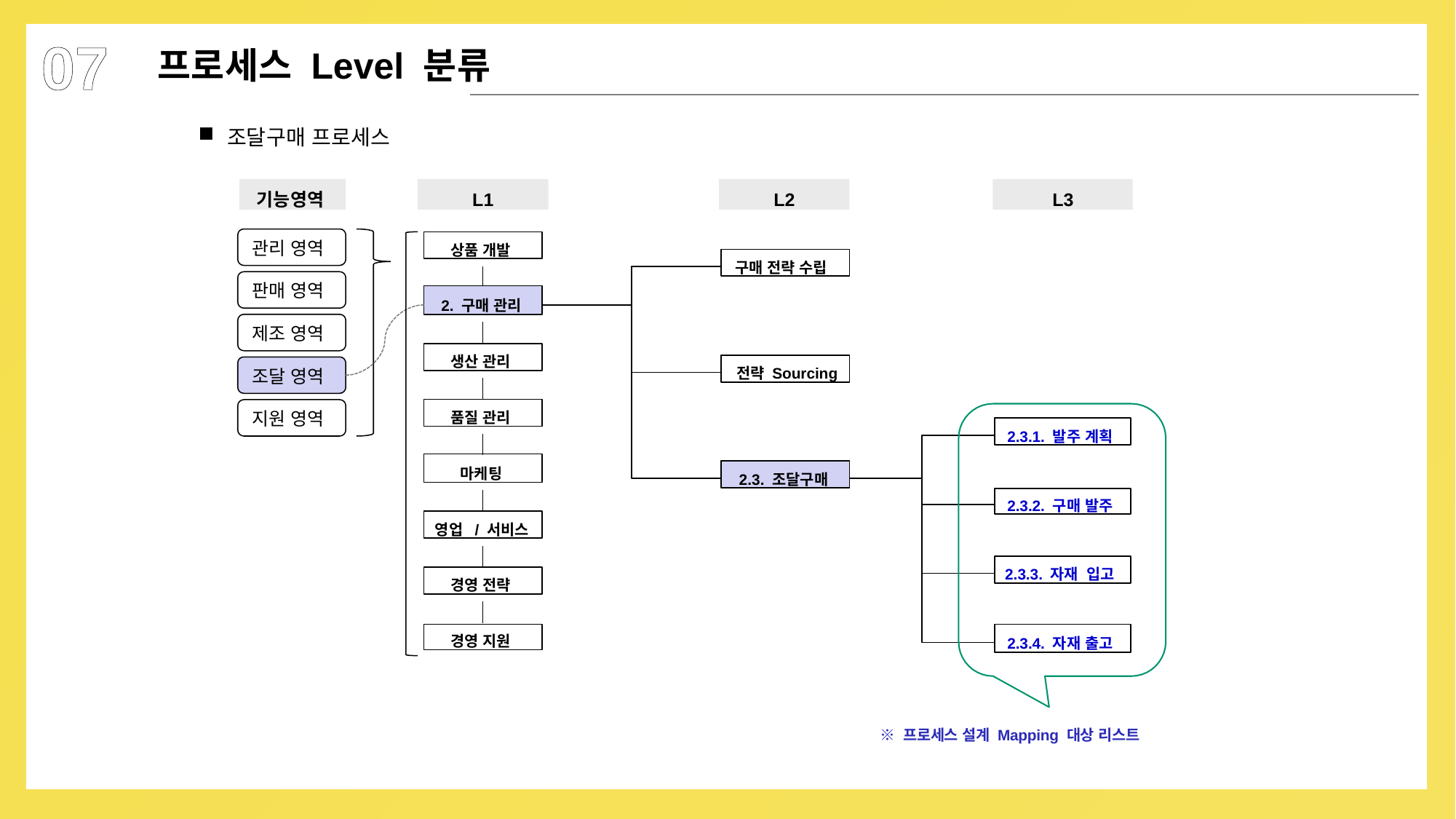

07

프로세스 Level 분류
조달구매 프로세스
기능영역
L1
L2
L3

상품 개발
관리 영역
구매 전략 수립

판매 영역
2. 구매 관리

제조 영역

생산 관리
전략 Sourcing

조달 영역

품질 관리

지원 영역
2.3.1. 발주 계획

마케팅
2.3. 조달구매

2.3.2. 구매 발주

영업 / 서비스

2.3.3. 자재 입고
경영 전략

경영 지원
2.3.4. 자재 출고

※ 프로세스 설계 Mapping 대상 리스트